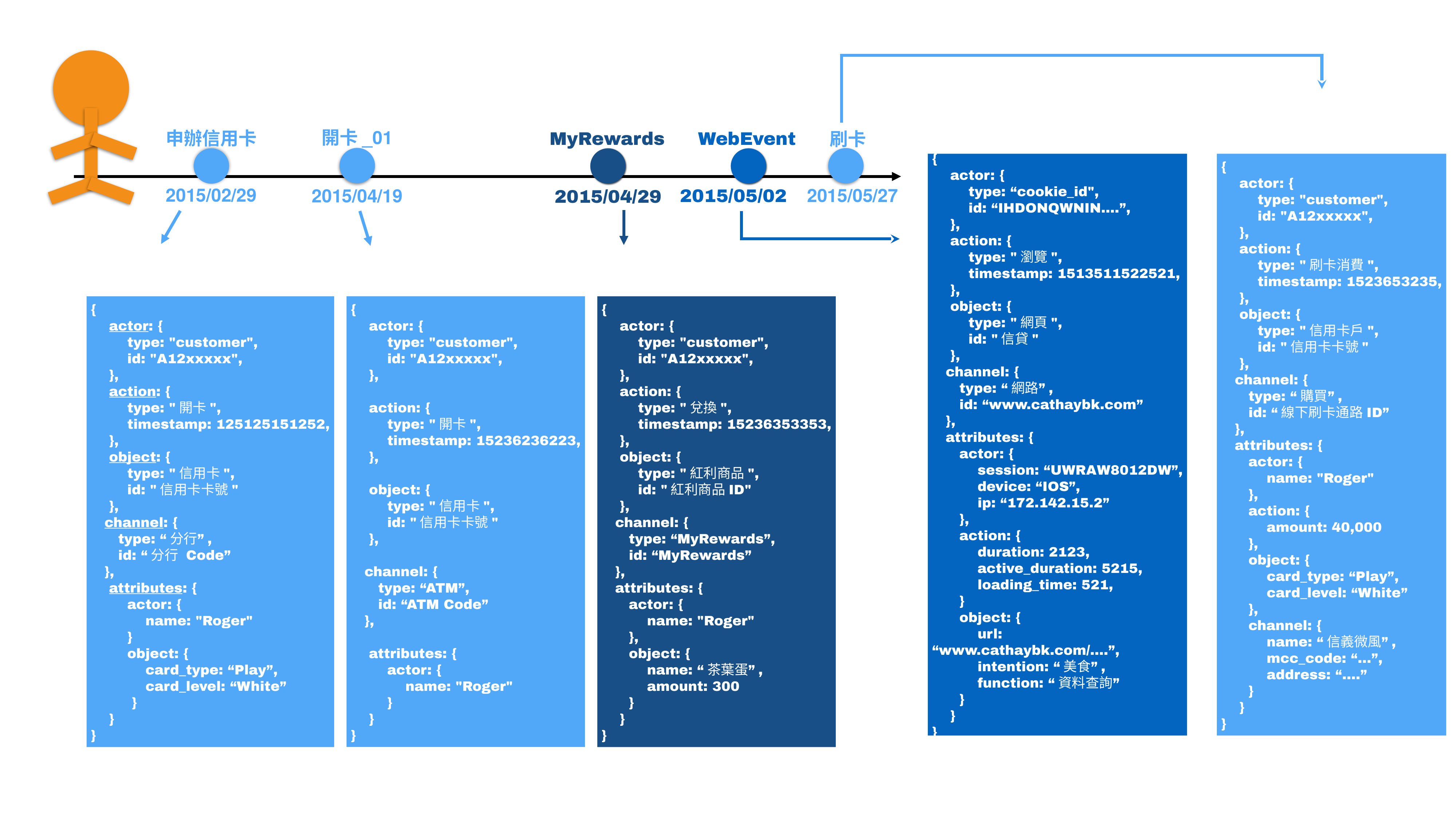

{
    actor: {
        type: “cookie_id",
        id: “IHDONQWNIN….”,
    },
    action: {
        type: "瀏覽",
        timestamp: 1513511522521,
    },
    object: {
        type: "網頁",
        id: "信貸"
    },
channel: {
type: “網路”,
id: “www.cathaybk.com”
},
   attributes: {
      actor: {
          session: “UWRAW8012DW”,
          device: “IOS”,
          ip: “172.142.15.2”
      },
action: {
    duration: 2123,
    active_duration: 5215,
    loading_time: 521,
}
object: {
    url: “www.cathaybk.com/….”,
 intention: “美食”,
 function: “資料查詢”
}
    }
}
{
    actor: {
        type: "customer",
        id: "A12xxxxx",
    },
    action: {
        type: "刷卡消費",
        timestamp: 1523653235,
    },
    object: {
        type: "信用卡戶",
        id: "信用卡卡號"
    },
channel: {
type: “購買”,
id: “線下刷卡通路ID”
},
   attributes: {
      actor: {
          name: "Roger"
      },
      action: {
          amount: 40,000
      },
object: {
    card_type: “Play”,
    card_level: “White”
},
channel: {
    name: “信義微風”,
    mcc_code: “…”,
    address: “….”
}
    }
}
開卡_01
申辦信用卡
MyRewards
WebEvent
刷卡

2015/05/02
2015/04/29
2015/02/29
2015/05/27
2015/04/19

{
    actor: {
        type: "customer",
        id: "A12xxxxx",
    },
    action: {
        type: "開卡",
        timestamp: 125125151252,
    },
    object: {
        type: "信用卡",
        id: "信用卡卡號"
    },
channel: {
type: “分行”,
id: “分行 Code”
},
    attributes: {
        actor: {
            name: "Roger"
        }
  object: {
card_type: “Play”,
card_level: “White”
}
    }
}
{
    actor: {
        type: "customer",
        id: "A12xxxxx",
    },
    action: {
        type: "兌換",
        timestamp: 15236353353,
    },
    object: {
        type: "紅利商品",
        id: "紅利商品ID"
    },
channel: {
type: “MyRewards”,
id: “MyRewards”
},
   attributes: {
      actor: {
          name: "Roger"
      },
object: {
    name: “茶葉蛋”,
 amount: 300
}
    }
}
{
    actor: {
        type: "customer",
        id: "A12xxxxx",
    },

    action: {
        type: "開卡",
        timestamp: 15236236223,
    },

    object: {
        type: "信用卡",
        id: "信用卡卡號"
    },

channel: {
type: “ATM”,
id: “ATM Code”
},

    attributes: {
        actor: {
            name: "Roger"
        }
    }
}